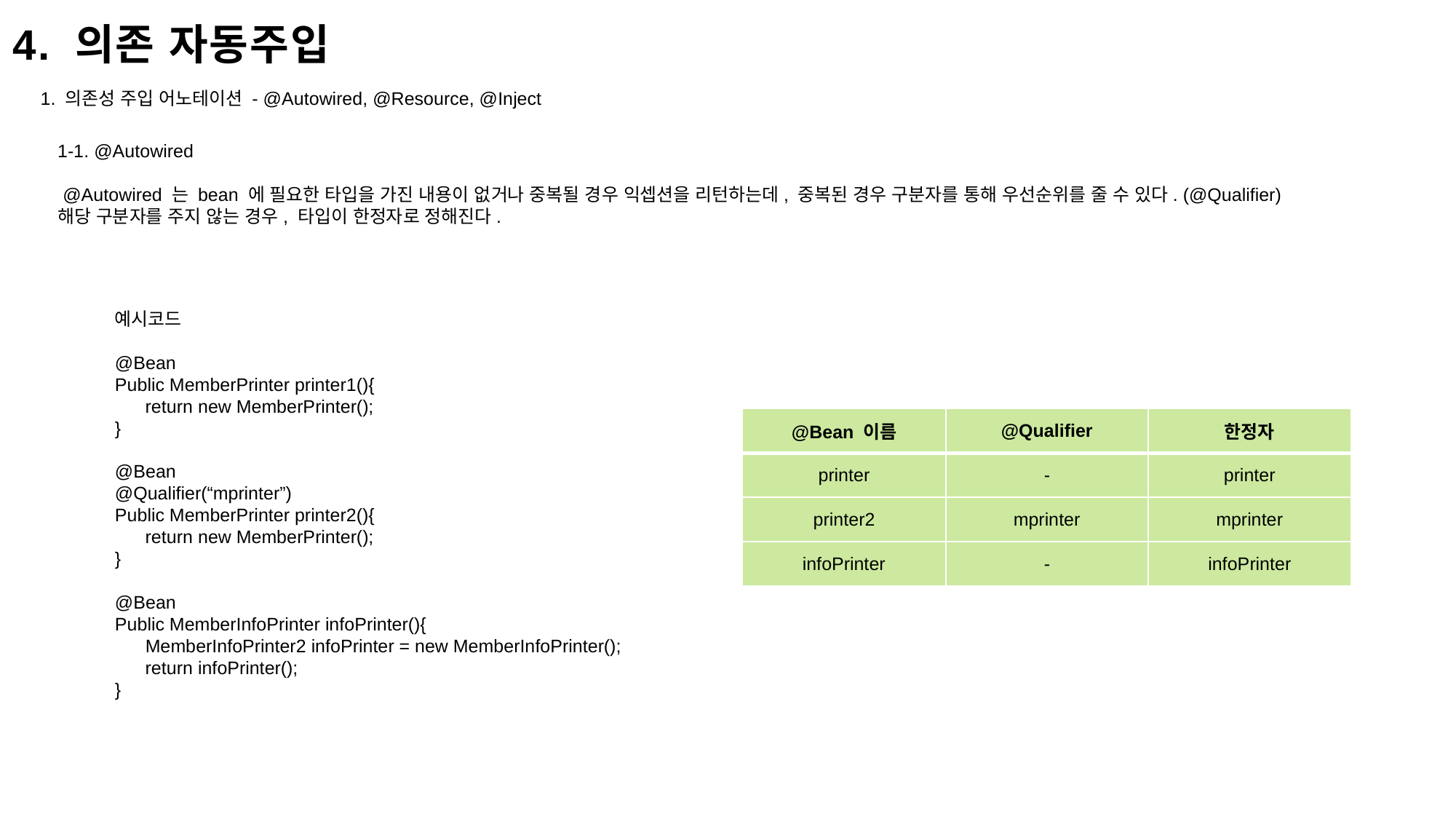

4. 의존 자동주입
1. 의존성 주입 어노테이션 - @Autowired, @Resource, @Inject
1-1. @Autowired

 @Autowired 는 bean 에 필요한 타입을 가진 내용이 없거나 중복될 경우 익셉션을 리턴하는데, 중복된 경우 구분자를 통해 우선순위를 줄 수 있다. (@Qualifier)
해당 구분자를 주지 않는 경우, 타입이 한정자로 정해진다.
예시코드

@Bean
Public MemberPrinter printer1(){
      return new MemberPrinter();
}

@Bean
@Qualifier(“mprinter”)
Public MemberPrinter printer2(){
      return new MemberPrinter();
}

@Bean
Public MemberInfoPrinter infoPrinter(){
      MemberInfoPrinter2 infoPrinter = new MemberInfoPrinter();
      return infoPrinter();
}
| @Bean 이름 | @Qualifier | 한정자 |
| --- | --- | --- |
| printer | - | printer |
| printer2 | mprinter | mprinter |
| infoPrinter | - | infoPrinter |